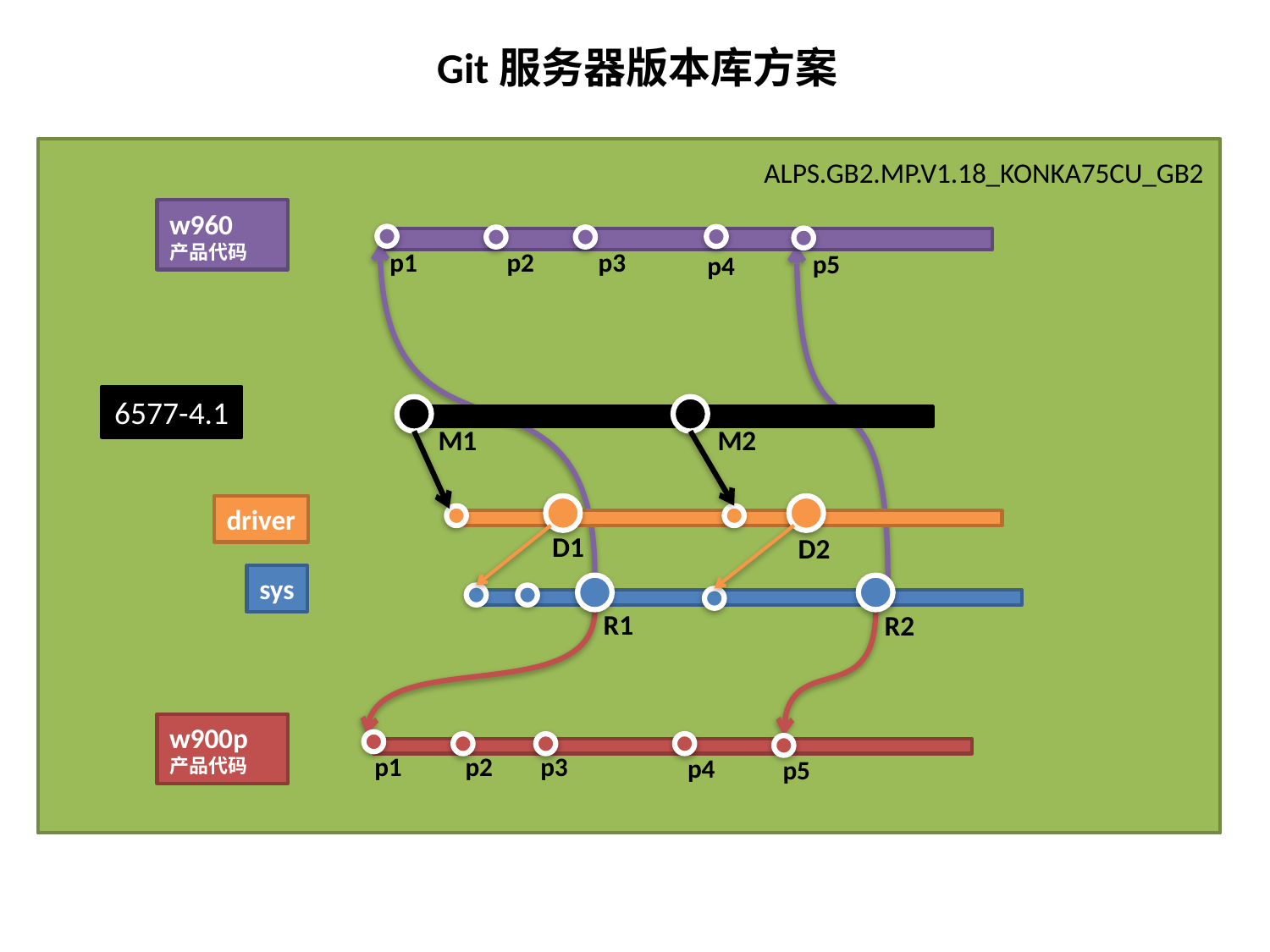

Git服务器版本库方案

ALPS.GB2.MP.V1.18_KONKA75CU_GB2
w960
产品代码

p1
p2
p3
p5
p4
6577-4.1

M1
M2
driver

D1
D2
sys

R1
R2
w900p
产品代码

p1
p2
p3
p4
p5